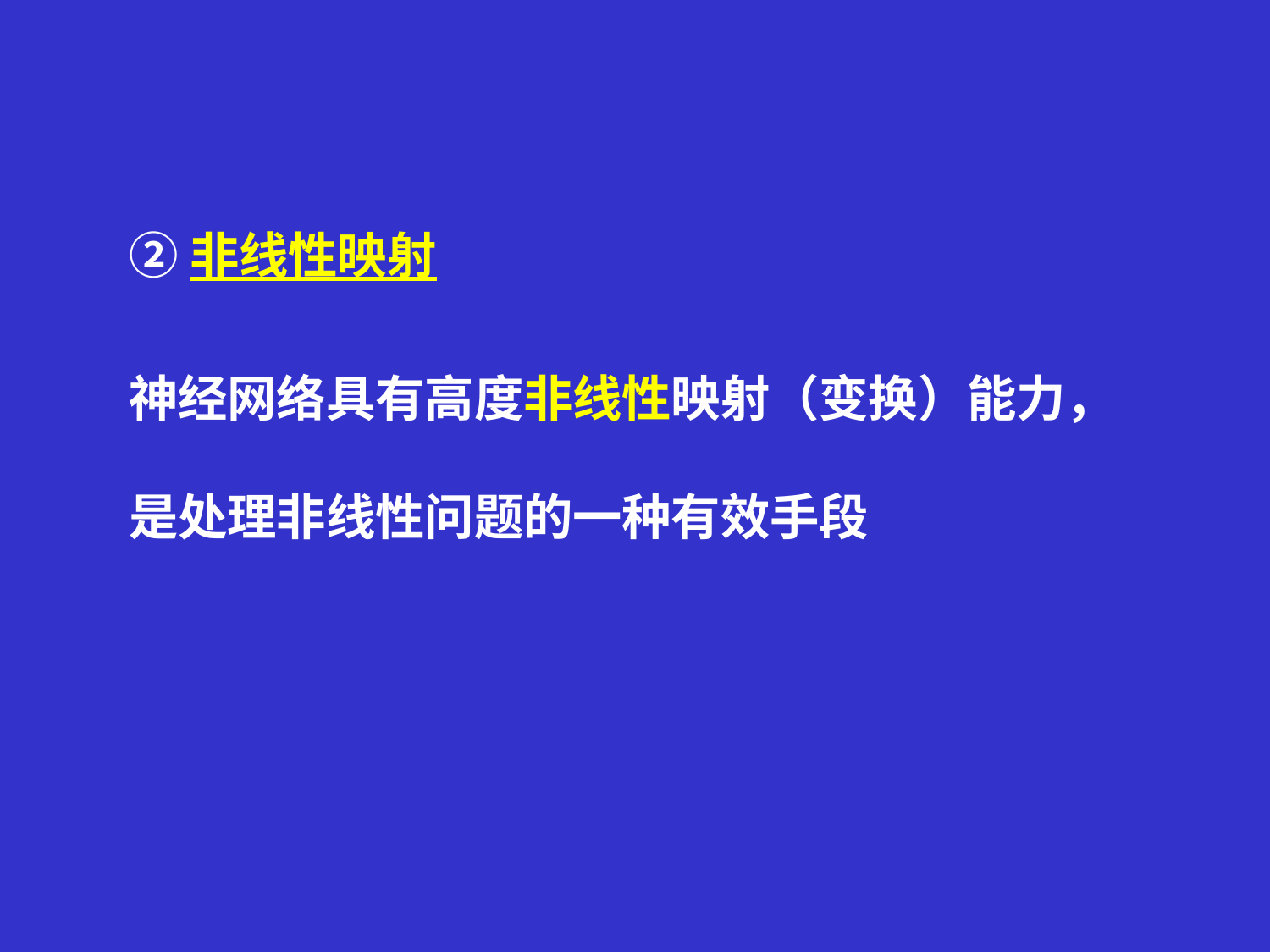

②非线性映射
神经网络具有高度非线性映射（变换）能力，是处理非线性问题的一种有效手段